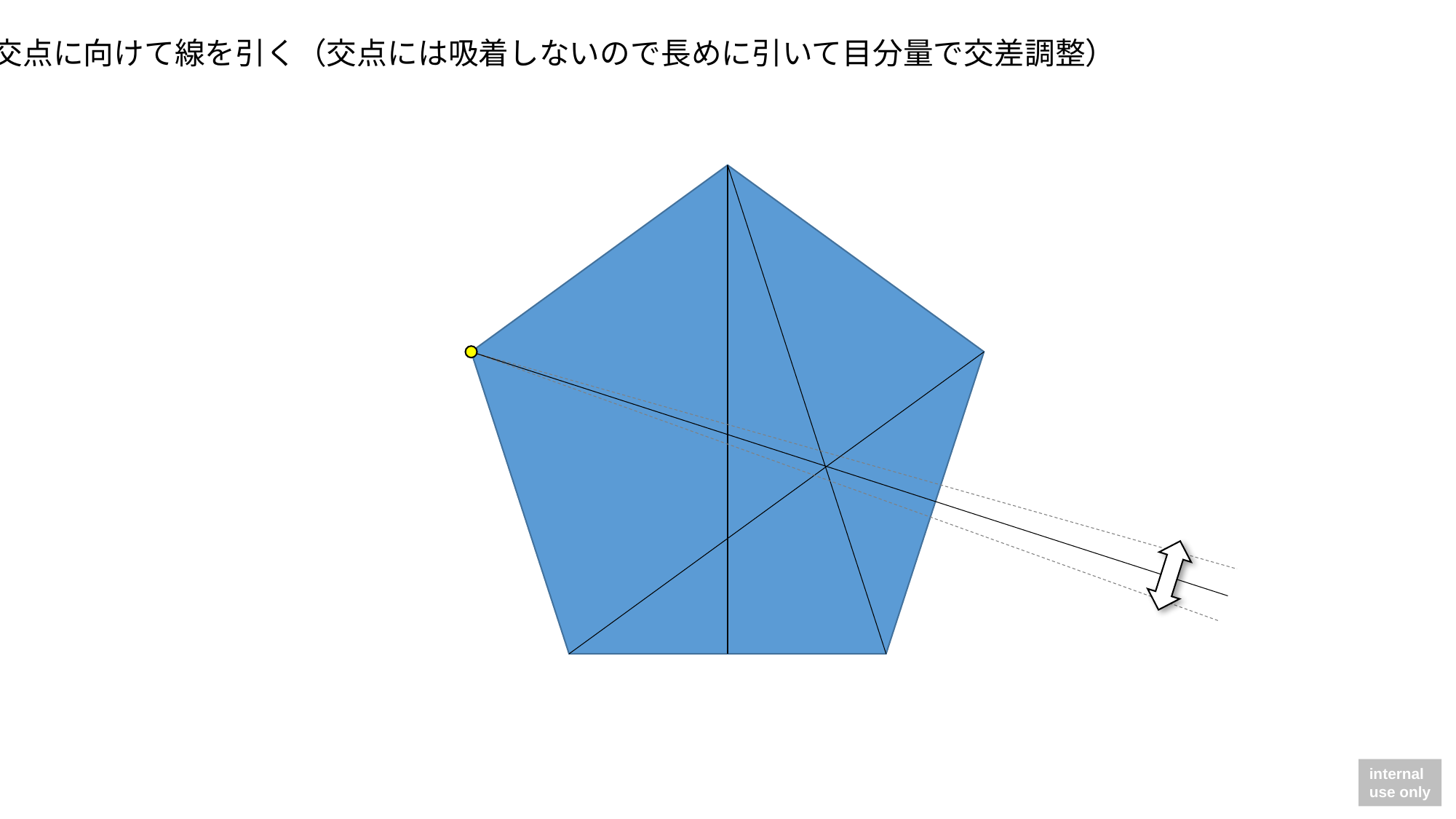

交点に向けて線を引く（交点には吸着しないので長めに引いて目分量で交差調整）